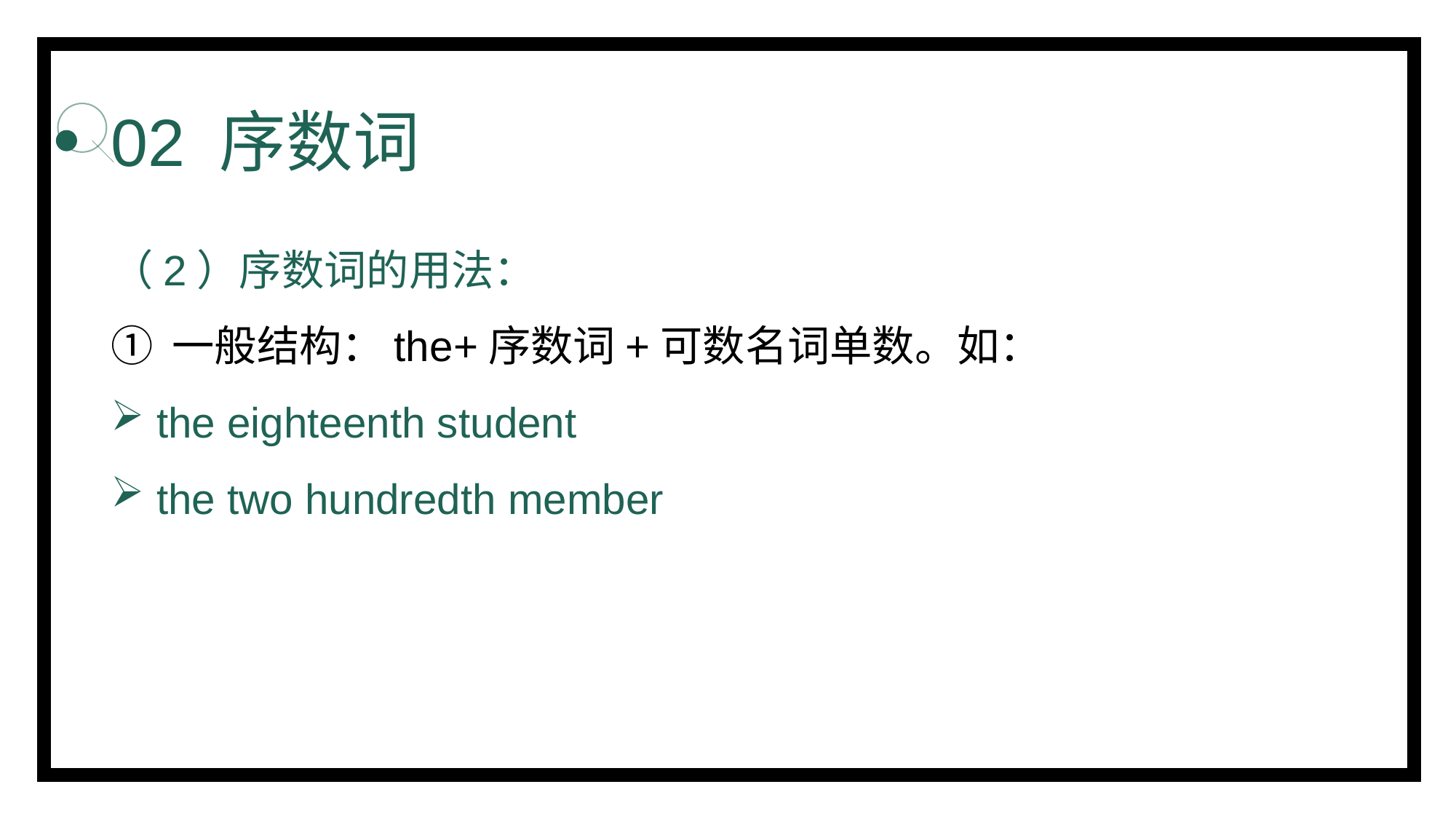

# 02 序数词
（2）序数词的用法：
一般结构：the+序数词+可数名词单数。如：
 the eighteenth student
 the two hundredth member